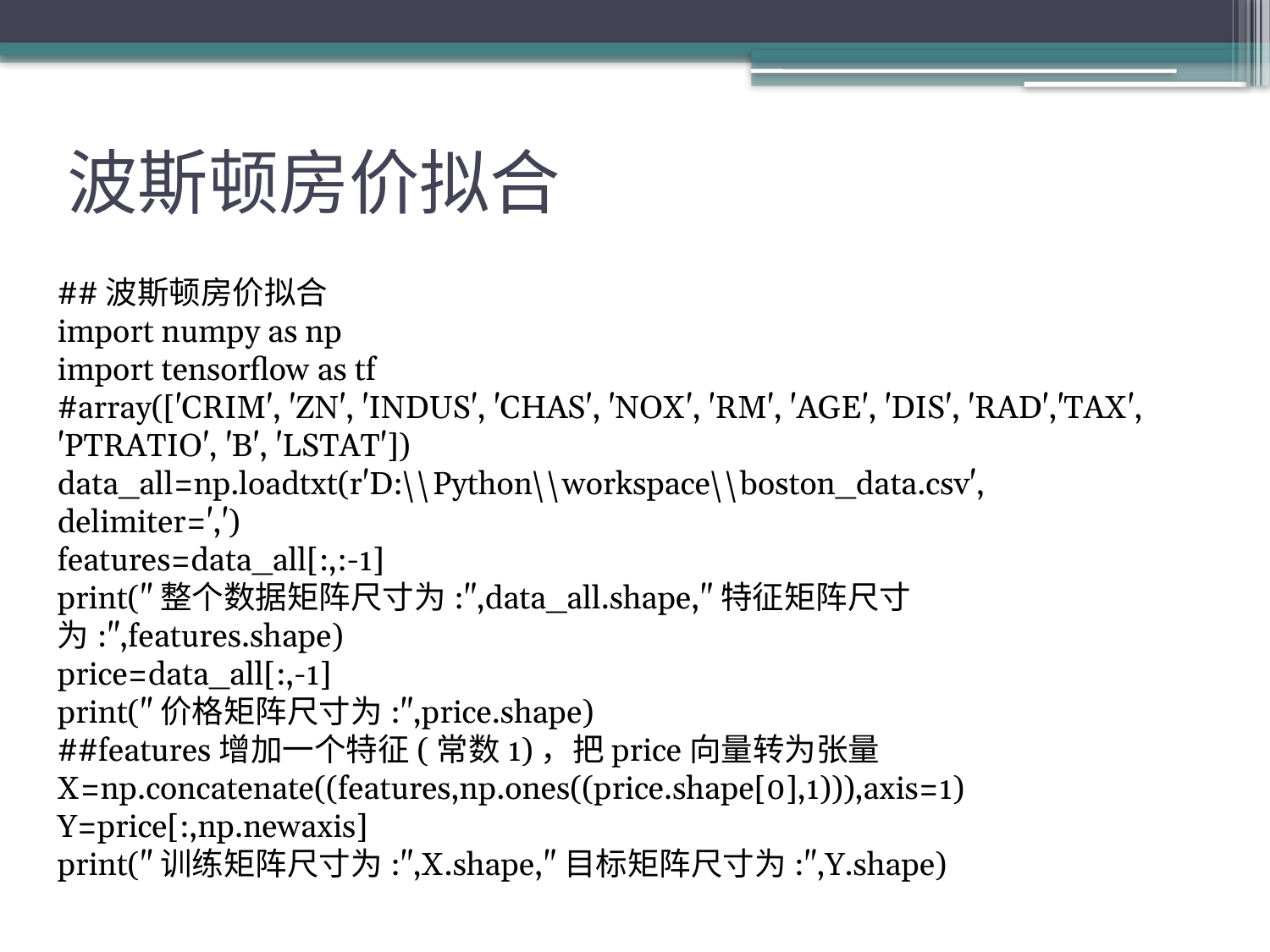

# 波斯顿房价拟合
##波斯顿房价拟合
import numpy as np
import tensorflow as tf
#array(['CRIM', 'ZN', 'INDUS', 'CHAS', 'NOX', 'RM', 'AGE', 'DIS', 'RAD','TAX', 'PTRATIO', 'B', 'LSTAT'])
data_all=np.loadtxt(r'D:\\Python\\workspace\\boston_data.csv', delimiter=',')
features=data_all[:,:-1]
print("整个数据矩阵尺寸为:",data_all.shape,"特征矩阵尺寸为:",features.shape)
price=data_all[:,-1]
print("价格矩阵尺寸为:",price.shape)
##features增加一个特征(常数1)，把price向量转为张量
X=np.concatenate((features,np.ones((price.shape[0],1))),axis=1)
Y=price[:,np.newaxis]
print("训练矩阵尺寸为:",X.shape,"目标矩阵尺寸为:",Y.shape)